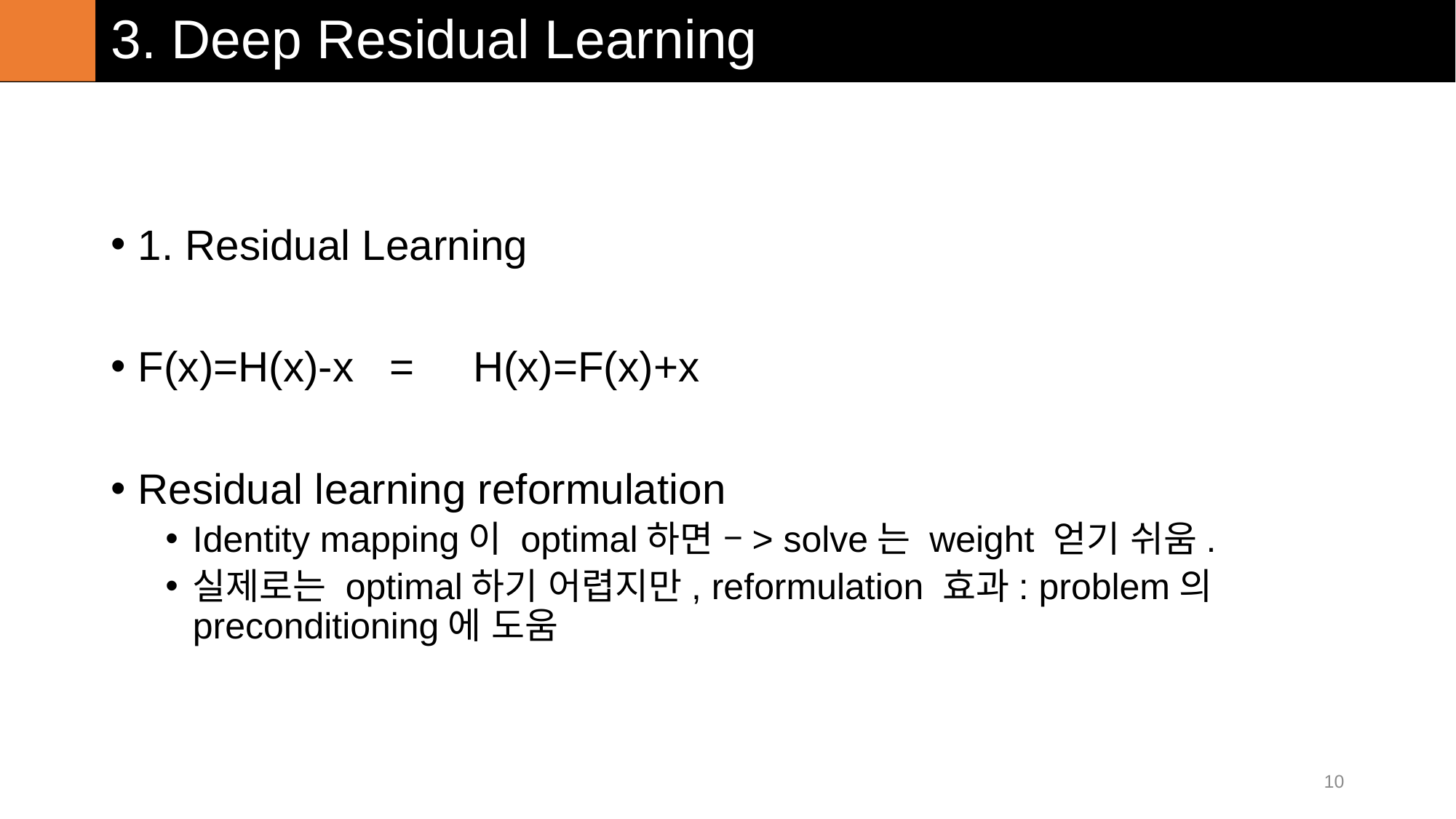

# 3. Deep Residual Learning
1. Residual Learning

F(x)=H(x)-x   =     H(x)=F(x)+x

Residual learning reformulation
Identity mapping이 optimal하면 –> solve는 weight 얻기 쉬움.
실제로는 optimal하기 어렵지만, reformulation 효과: problem의 preconditioning에 도움
10